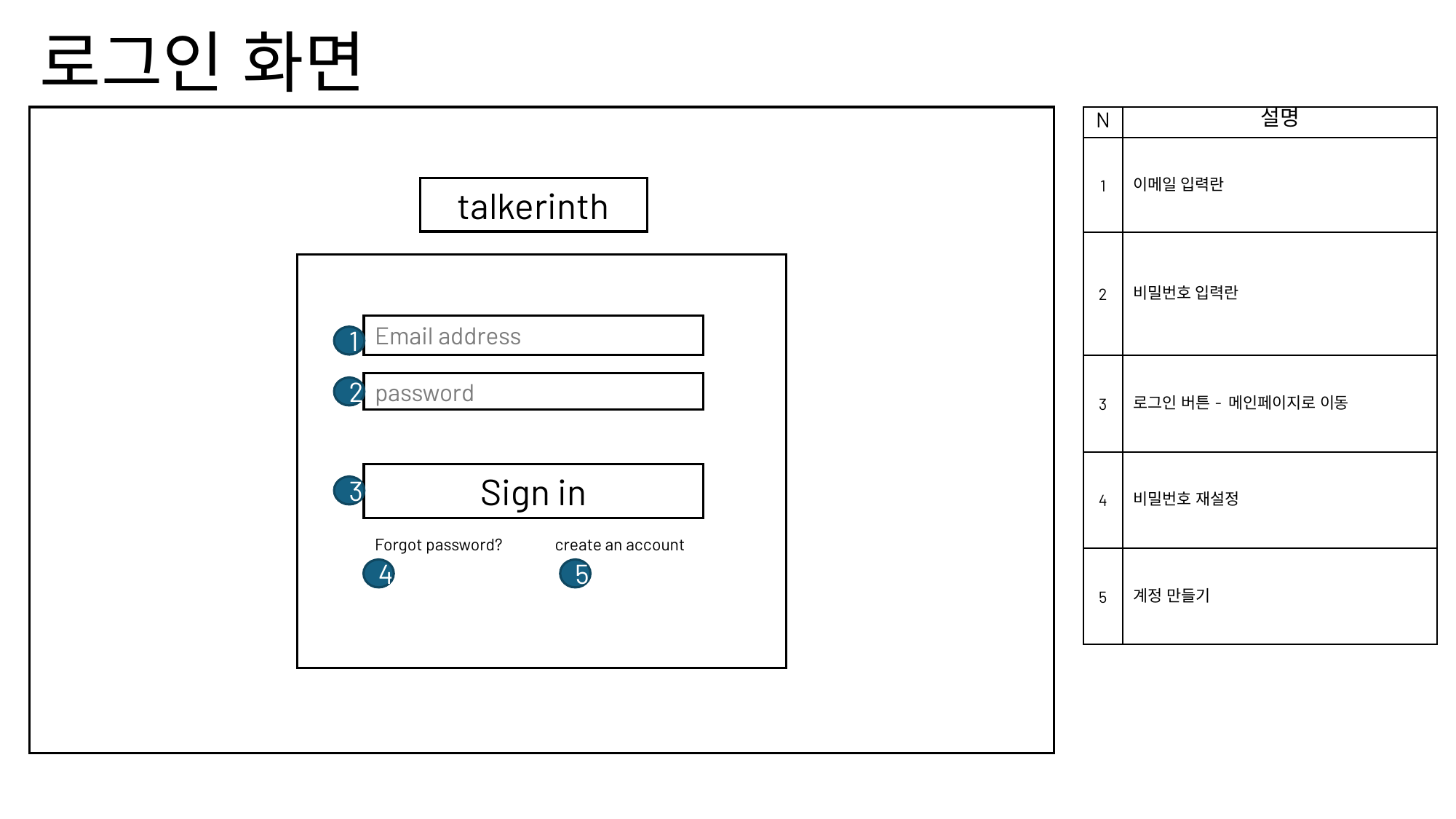

# 로그인 화면

| N | 설명 |
| --- | --- |
| 1 | 이메일 입력란 |
| 2 | 비밀번호 입력란 |
| 3 | 로그인 버튼- 메인페이지로 이동 |
| 4 | 비밀번호 재설정 |
| 5 | 계정 만들기 |
talkerinth

Email address
1
password
2
Sign in
3
Forgot password?                create an account
4
5